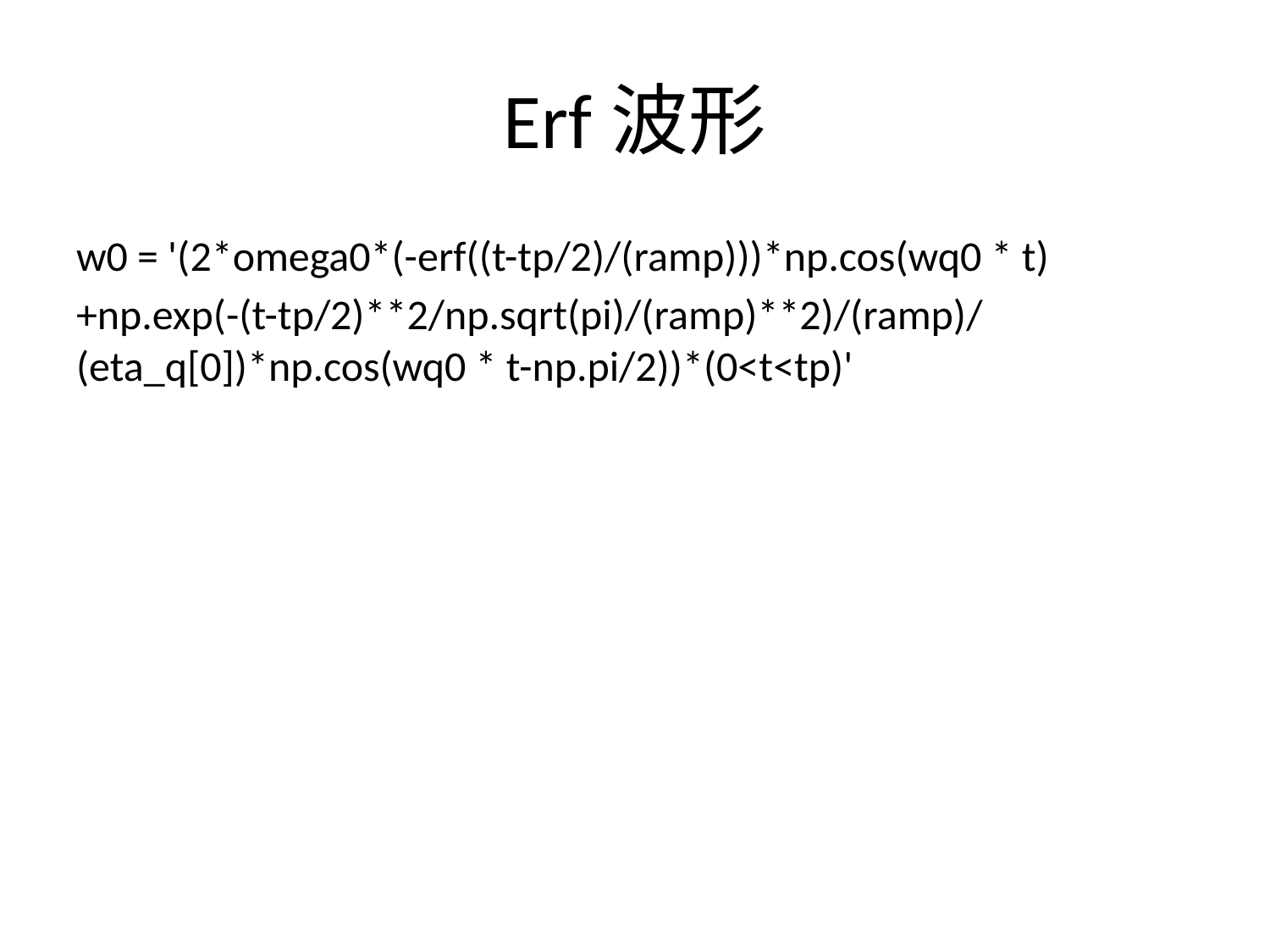

# Erf波形
w0 = '(2*omega0*(-erf((t-tp/2)/(ramp)))*np.cos(wq0 * t)
+np.exp(-(t-tp/2)**2/np.sqrt(pi)/(ramp)**2)/(ramp)/ (eta_q[0])*np.cos(wq0 * t-np.pi/2))*(0<t<tp)'